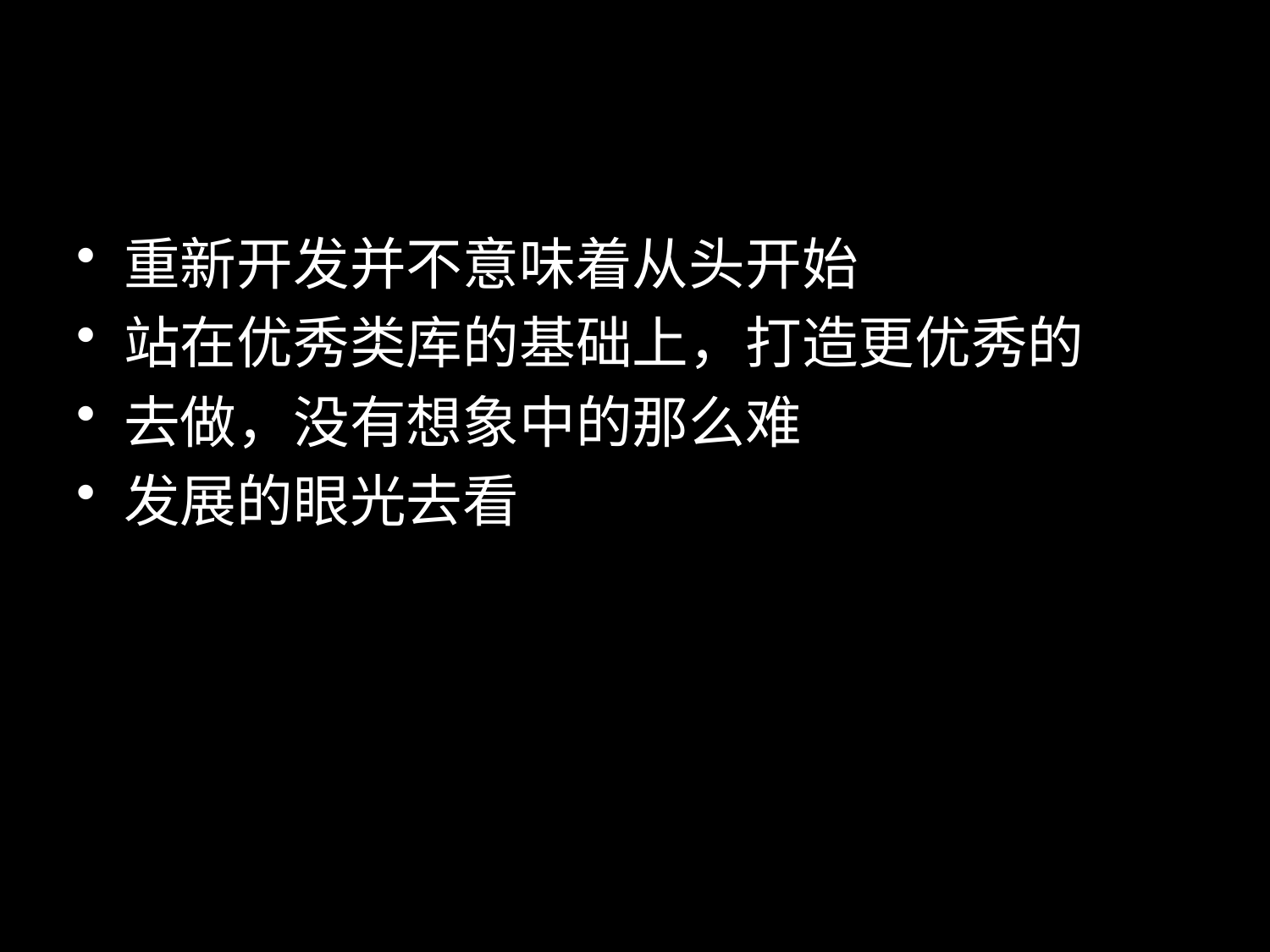

重新开发并不意味着从头开始
站在优秀类库的基础上，打造更优秀的
去做，没有想象中的那么难
发展的眼光去看